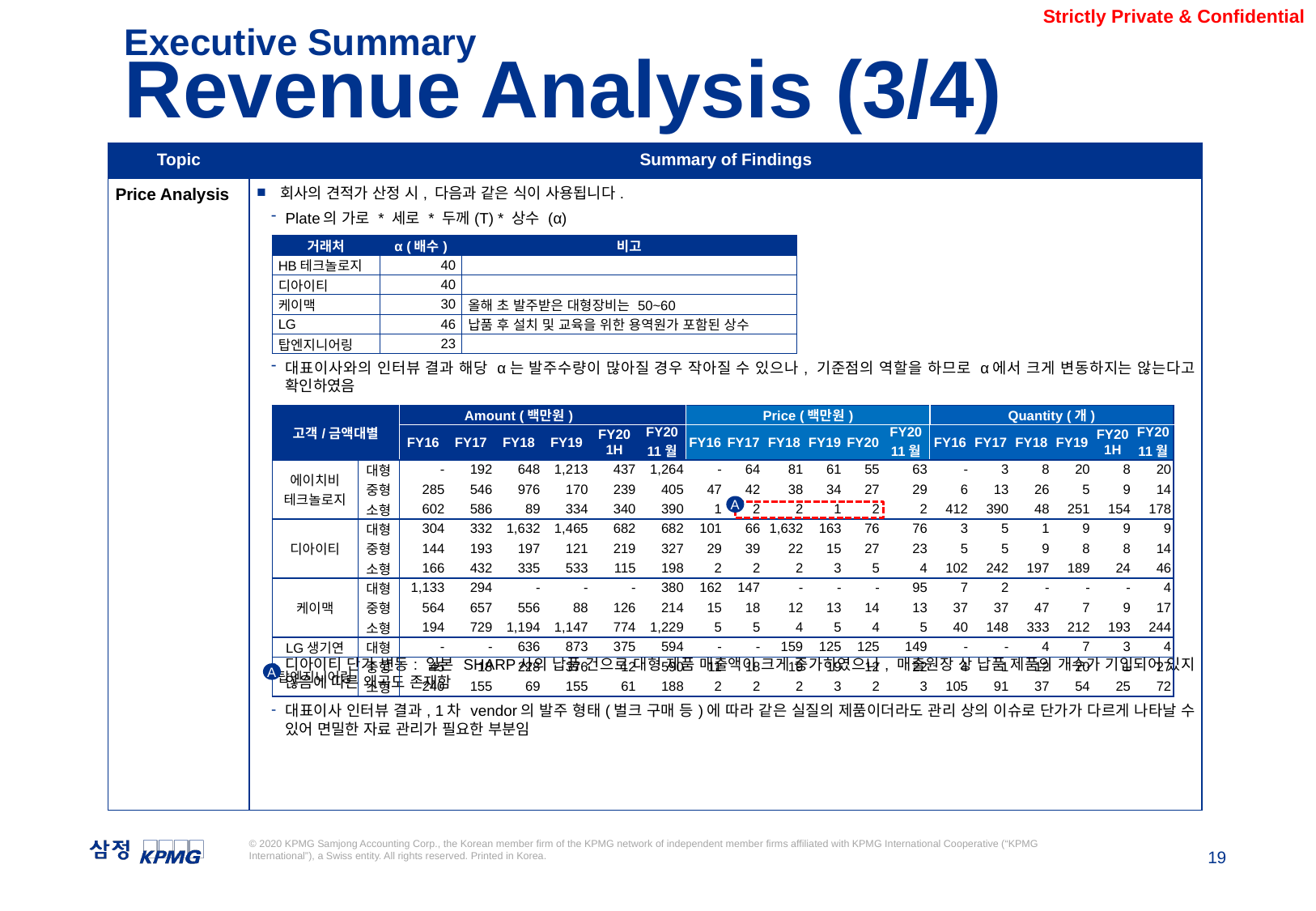

Executive Summary
Revenue Analysis (3/4)
| Topic | Summary of Findings |
| --- | --- |
| Price Analysis | 회사의 견적가 산정 시, 다음과 같은 식이 사용됩니다. Plate의 가로 \* 세로 \* 두께(T) \* 상수 (α) 대표이사와의 인터뷰 결과 해당 α는 발주수량이 많아질 경우 작아질 수 있으나, 기준점의 역할을 하므로 α에서 크게 변동하지는 않는다고 확인하였음 디아이티 단가 변동: 일본 SHARP사의 납품 건으로 대형 제품 매출액이 크게 증가하였으나, 매출원장 상 납품 제품의 개수가 기입되어 있지 않음에 따른 왜곡도 존재함 대표이사 인터뷰 결과, 1차 vendor의 발주 형태(벌크 구매 등)에 따라 같은 실질의 제품이더라도 관리 상의 이슈로 단가가 다르게 나타날 수 있어 면밀한 자료 관리가 필요한 부분임 |
| 거래처 | α (배수) | 비고 |
| --- | --- | --- |
| HB테크놀로지 | 40 |  |
| 디아이티 | 40 |  |
| 케이맥 | 30 | 올해 초 발주받은 대형장비는 50~60 |
| LG | 46 | 납품 후 설치 및 교육을 위한 용역원가 포함된 상수 |
| 탑엔지니어링 | 23 |  |
| 고객/금액대별 |  | Amount (백만원) |  |  |  |  |  | Price (백만원) |  |  |  |  |  | Quantity (개) |  |  |  |  |  |
| --- | --- | --- | --- | --- | --- | --- | --- | --- | --- | --- | --- | --- | --- | --- | --- | --- | --- | --- | --- |
|  |  | FY16 | FY17 | FY18 | FY19 | FY20 1H | FY20 11월 | FY16 | FY17 | FY18 | FY19 | FY20 | FY20 11월 | FY16 | FY17 | FY18 | FY19 | FY20 1H | FY20 11월 |
| 에이치비 테크놀로지 | 대형 | - | 192 | 648 | 1,213 | 437 | 1,264 | - | 64 | 81 | 61 | 55 | 63 | - | 3 | 8 | 20 | 8 | 20 |
|  | 중형 | 285 | 546 | 976 | 170 | 239 | 405 | 47 | 42 | 38 | 34 | 27 | 29 | 6 | 13 | 26 | 5 | 9 | 14 |
|  | 소형 | 602 | 586 | 89 | 334 | 340 | 390 | 1 | 2 | 2 | 1 | 2 | 2 | 412 | 390 | 48 | 251 | 154 | 178 |
| 디아이티 | 대형 | 304 | 332 | 1,632 | 1,465 | 682 | 682 | 101 | 66 | 1,632 | 163 | 76 | 76 | 3 | 5 | 1 | 9 | 9 | 9 |
|  | 중형 | 144 | 193 | 197 | 121 | 219 | 327 | 29 | 39 | 22 | 15 | 27 | 23 | 5 | 5 | 9 | 8 | 8 | 14 |
|  | 소형 | 166 | 432 | 335 | 533 | 115 | 198 | 2 | 2 | 2 | 3 | 5 | 4 | 102 | 242 | 197 | 189 | 24 | 46 |
| 케이맥 | 대형 | 1,133 | 294 | - | - | - | 380 | 162 | 147 | - | - | - | 95 | 7 | 2 | - | - | - | 4 |
|  | 중형 | 564 | 657 | 556 | 88 | 126 | 214 | 15 | 18 | 12 | 13 | 14 | 13 | 37 | 37 | 47 | 7 | 9 | 17 |
|  | 소형 | 194 | 729 | 1,194 | 1,147 | 774 | 1,229 | 5 | 5 | 4 | 5 | 4 | 5 | 40 | 148 | 333 | 212 | 193 | 244 |
| LG생기연 | 대형 | - | - | 636 | 873 | 375 | 594 | - | - | 159 | 125 | 125 | 149 | - | - | 4 | 7 | 3 | 4 |
| 탑엔지니어링 | 중형 | 45 | 18 | 228 | 376 | 12 | 590 | 11 | 18 | 19 | 19 | 12 | 22 | 4 | 1 | 12 | 20 | 1 | 27 |
|  | 소형 | 240 | 155 | 69 | 155 | 61 | 188 | 2 | 2 | 2 | 3 | 2 | 3 | 105 | 91 | 37 | 54 | 25 | 72 |
A

A